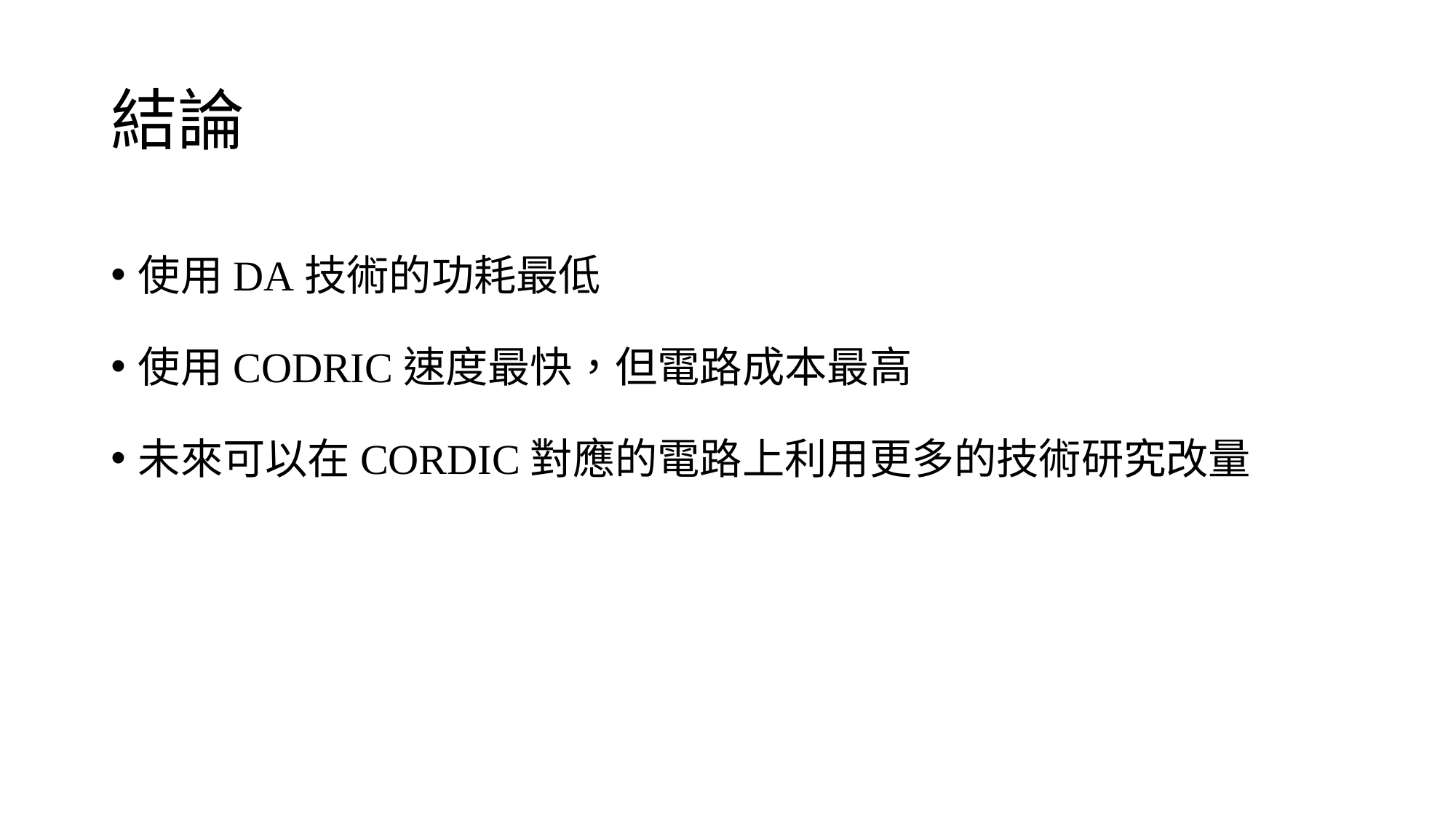

# 結論
使用DA技術的功耗最低
使用CODRIC速度最快，但電路成本最高
未來可以在CORDIC對應的電路上利用更多的技術研究改量